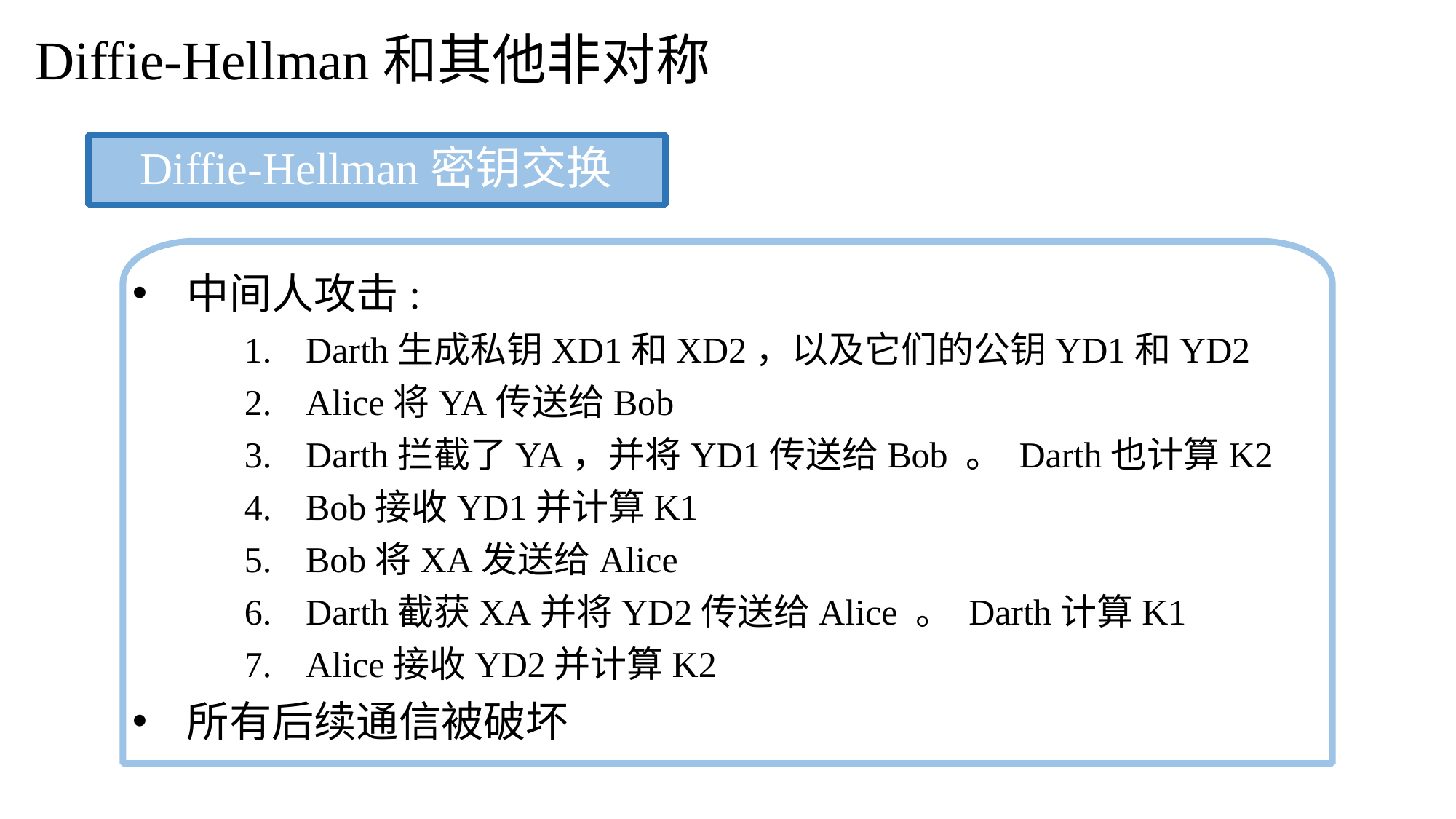

Diffie-Hellman和其他非对称
Diffie-Hellman密钥交换
中间人攻击:
Darth生成私钥XD1和XD2，以及它们的公钥YD1和YD2
Alice将YA传送给Bob
Darth拦截了YA，并将YD1传送给Bob 。 Darth也计算K2
Bob接收YD1并计算K1
Bob将XA发送给Alice
Darth截获XA并将YD2传送给Alice 。 Darth计算K1
Alice接收YD2并计算K2
所有后续通信被破坏